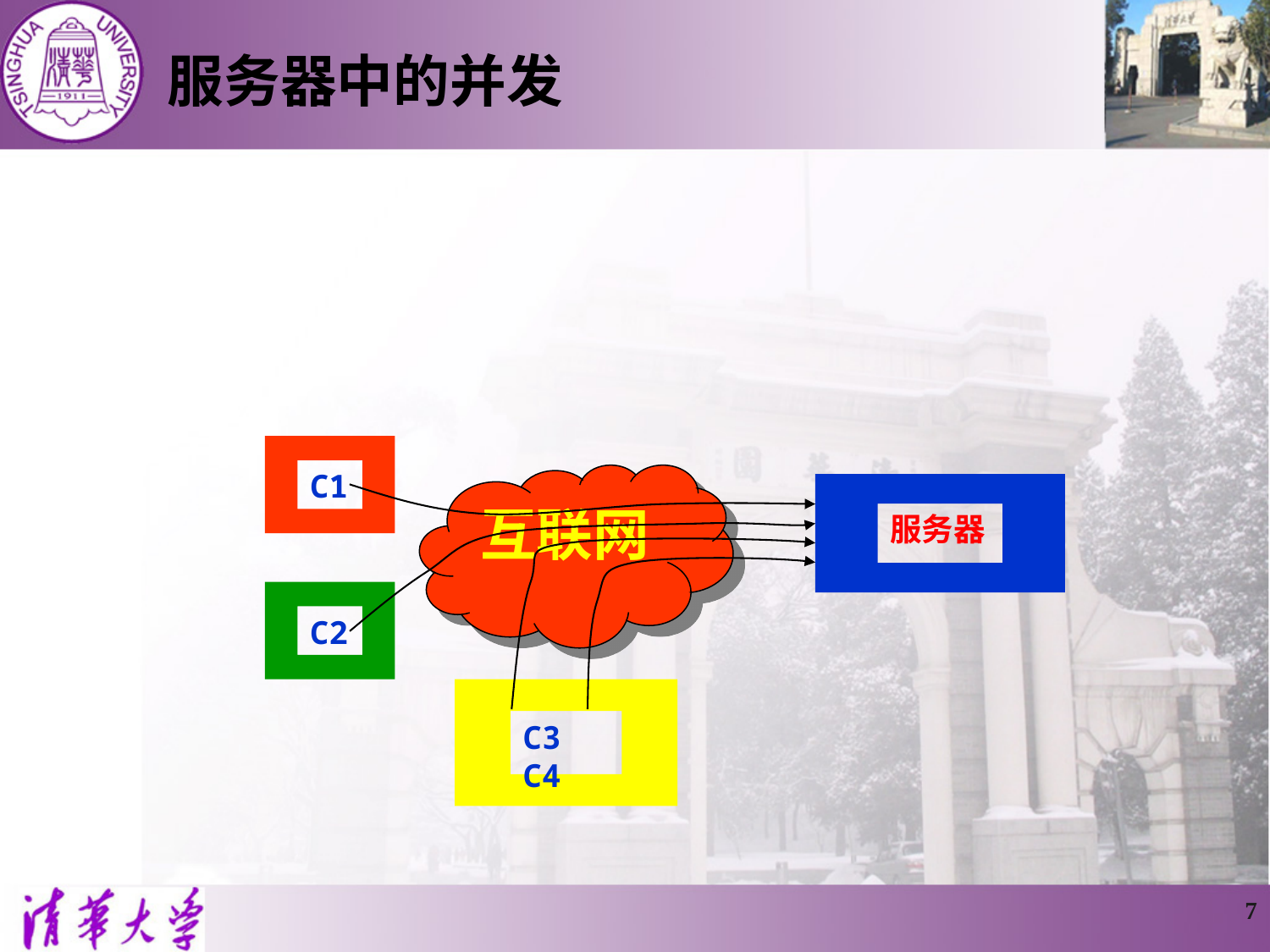

# 服务器中的并发
单个服务器必须并发处理多个传入请求
并发服务器可以让多个远程用户同时使用服务，实现起来比较复杂

C1
互联网
服务器

C2
C3 C4
7